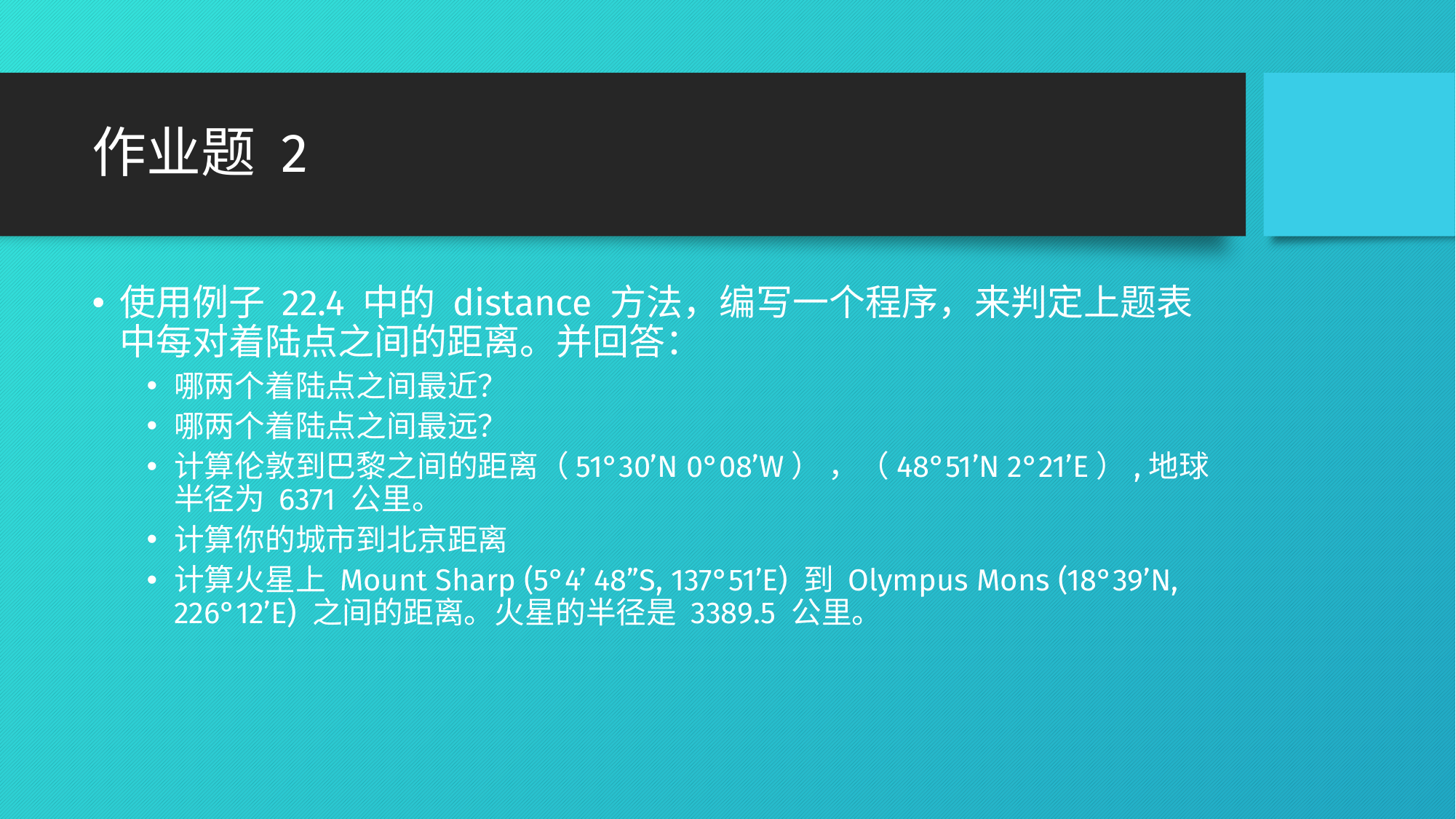

# 作业题 2
使用例子 22.4 中的 distance 方法，编写一个程序，来判定上题表中每对着陆点之间的距离。并回答：
哪两个着陆点之间最近？
哪两个着陆点之间最远？
计算伦敦到巴黎之间的距离（51°30’N 0°08’W） ，（48°51’N 2°21’E）,地球半径为 6371 公里。
计算你的城市到北京距离
计算火星上 Mount Sharp (5°4’ 48”S, 137°51’E) 到 Olympus Mons (18°39’N, 226°12’E) 之间的距离。火星的半径是 3389.5 公里。